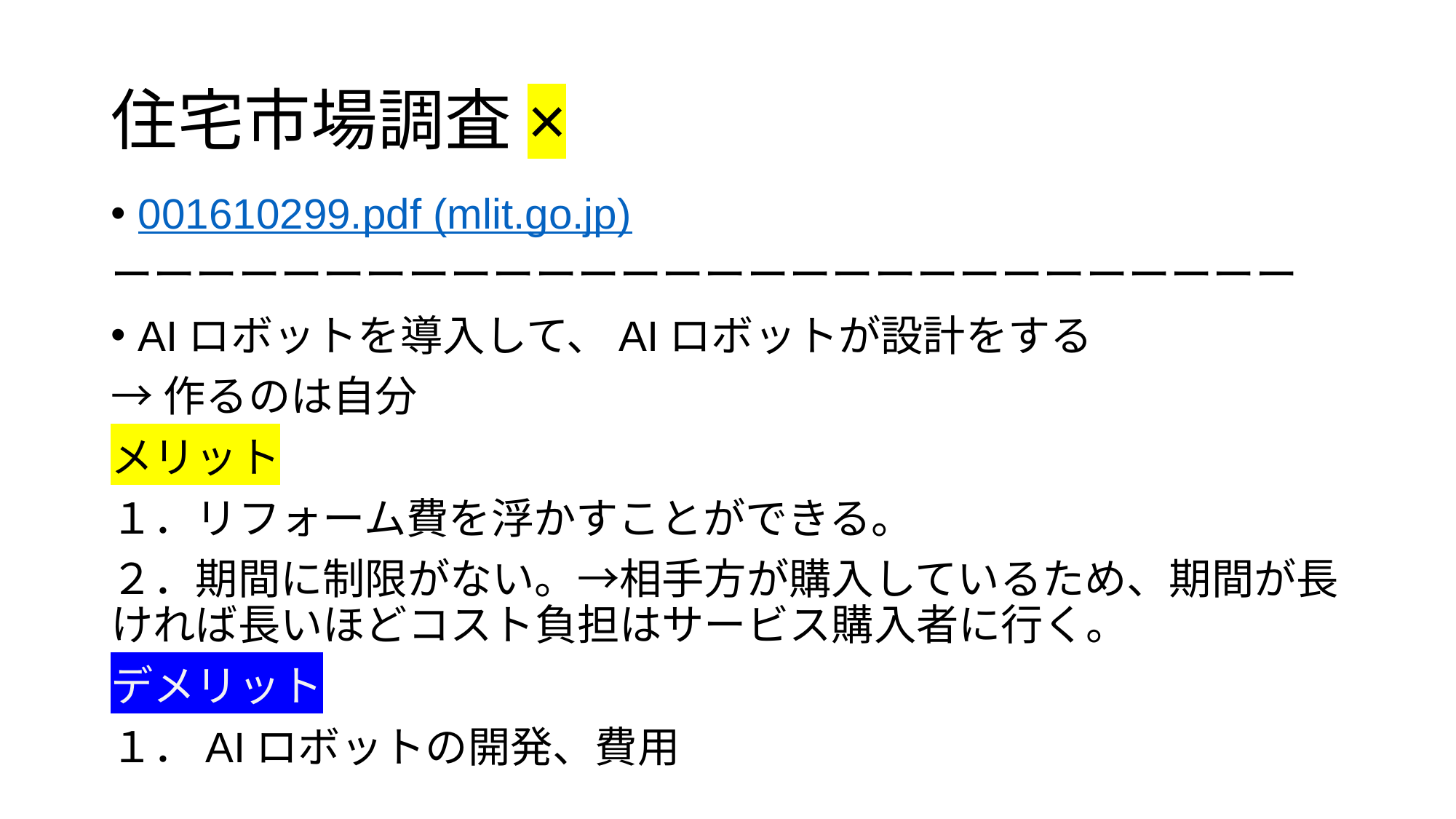

# 住宅市場調査×
001610299.pdf (mlit.go.jp)
ーーーーーーーーーーーーーーーーーーーーーーーーーーーー
AIロボットを導入して、AIロボットが設計をする
→作るのは自分
メリット
１．リフォーム費を浮かすことができる。
２．期間に制限がない。→相手方が購入しているため、期間が長ければ長いほどコスト負担はサービス購入者に行く。
デメリット
１．AIロボットの開発、費用